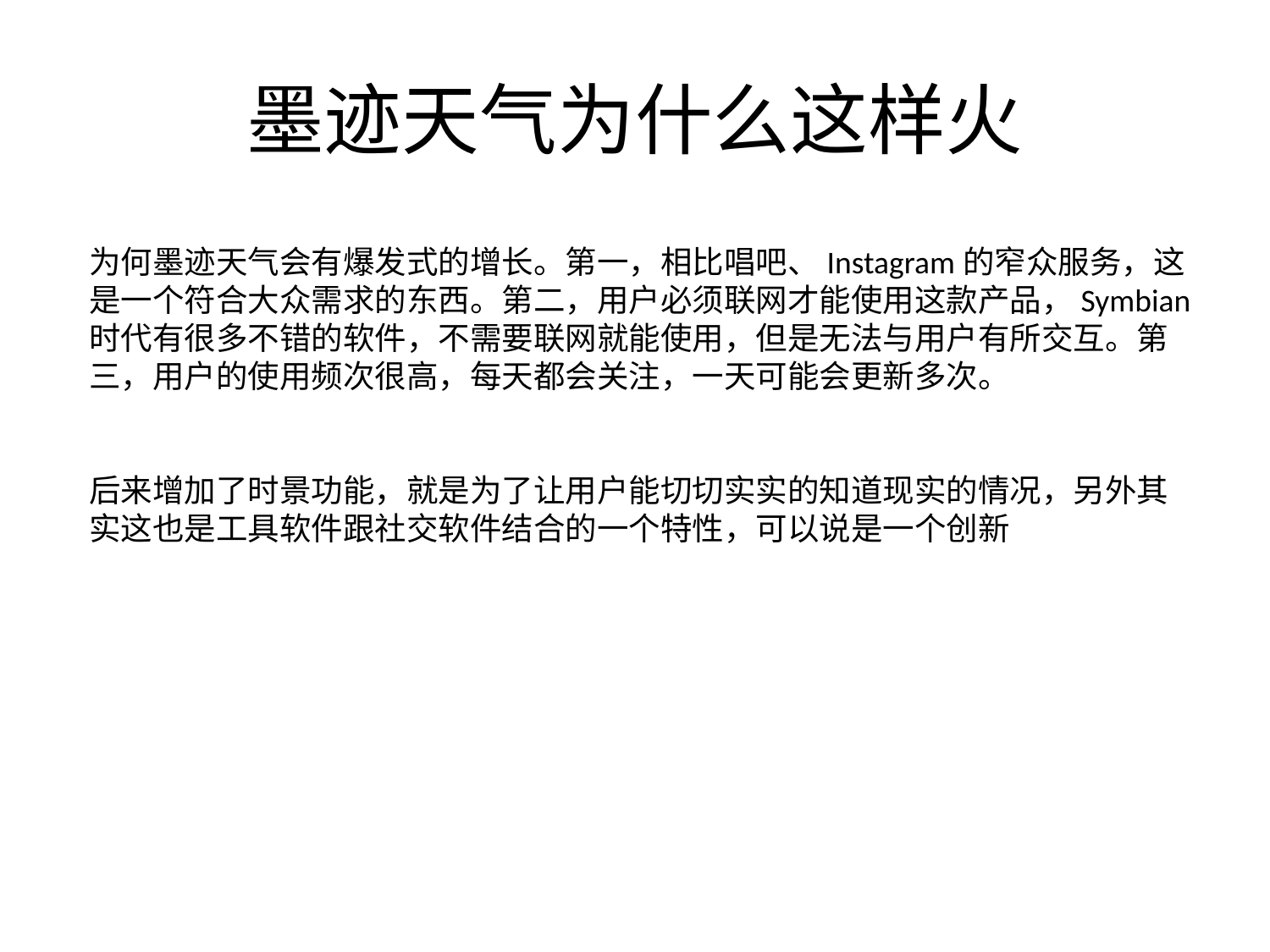

# 墨迹天气为什么这样火
为何墨迹天气会有爆发式的增长。第一，相比唱吧、Instagram的窄众服务，这是一个符合大众需求的东西。第二，用户必须联网才能使用这款产品，Symbian时代有很多不错的软件，不需要联网就能使用，但是无法与用户有所交互。第三，用户的使用频次很高，每天都会关注，一天可能会更新多次。

后来增加了时景功能，就是为了让用户能切切实实的知道现实的情况，另外其实这也是工具软件跟社交软件结合的一个特性，可以说是一个创新